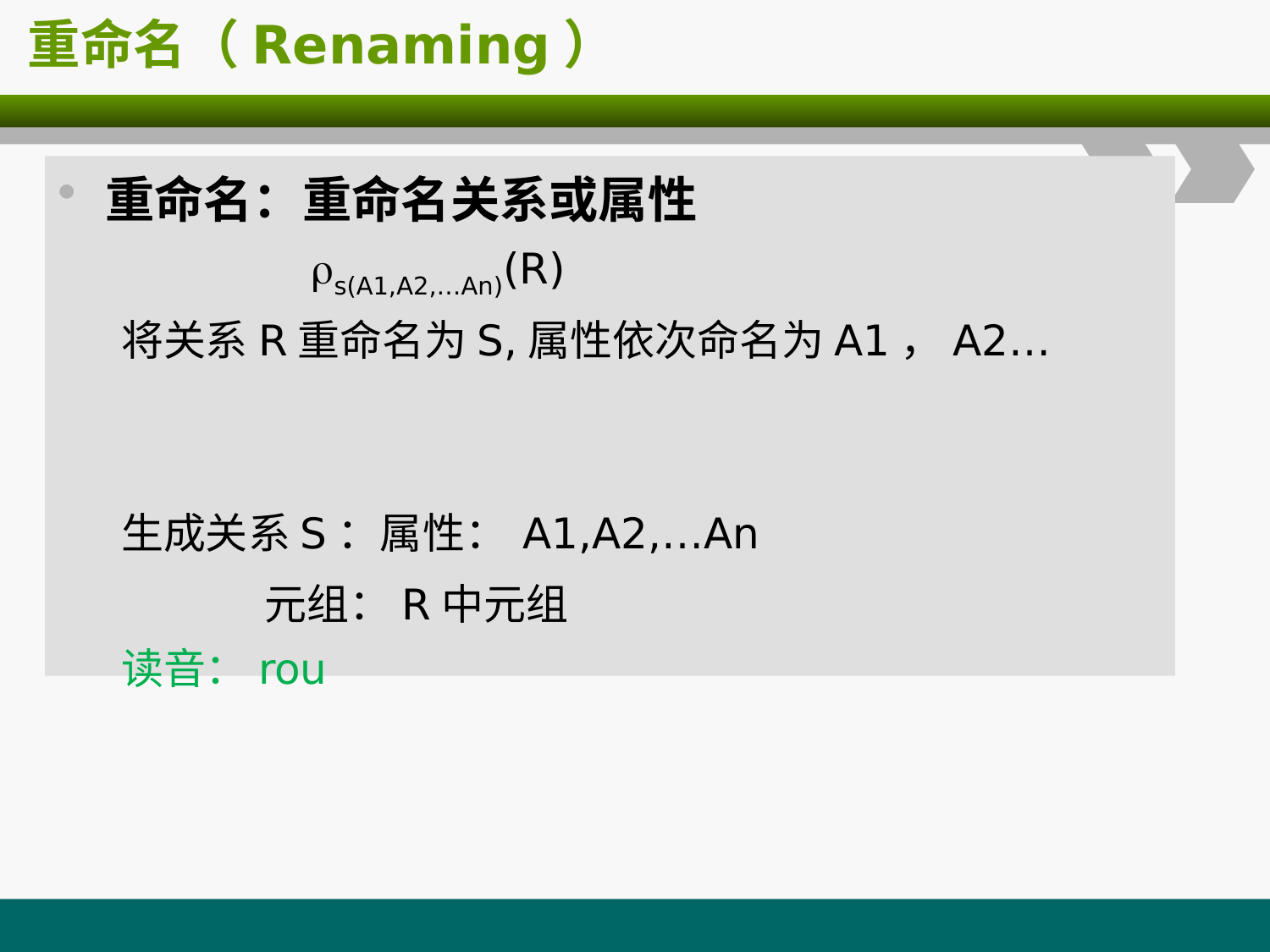

# 重命名（Renaming）
重命名：重命名关系或属性
              ρs(A1,A2,…An)(R)
将关系R重命名为S,属性依次命名为A1，A2…

生成关系S：属性： A1,A2,…An
              元组：R中元组
读音：rou